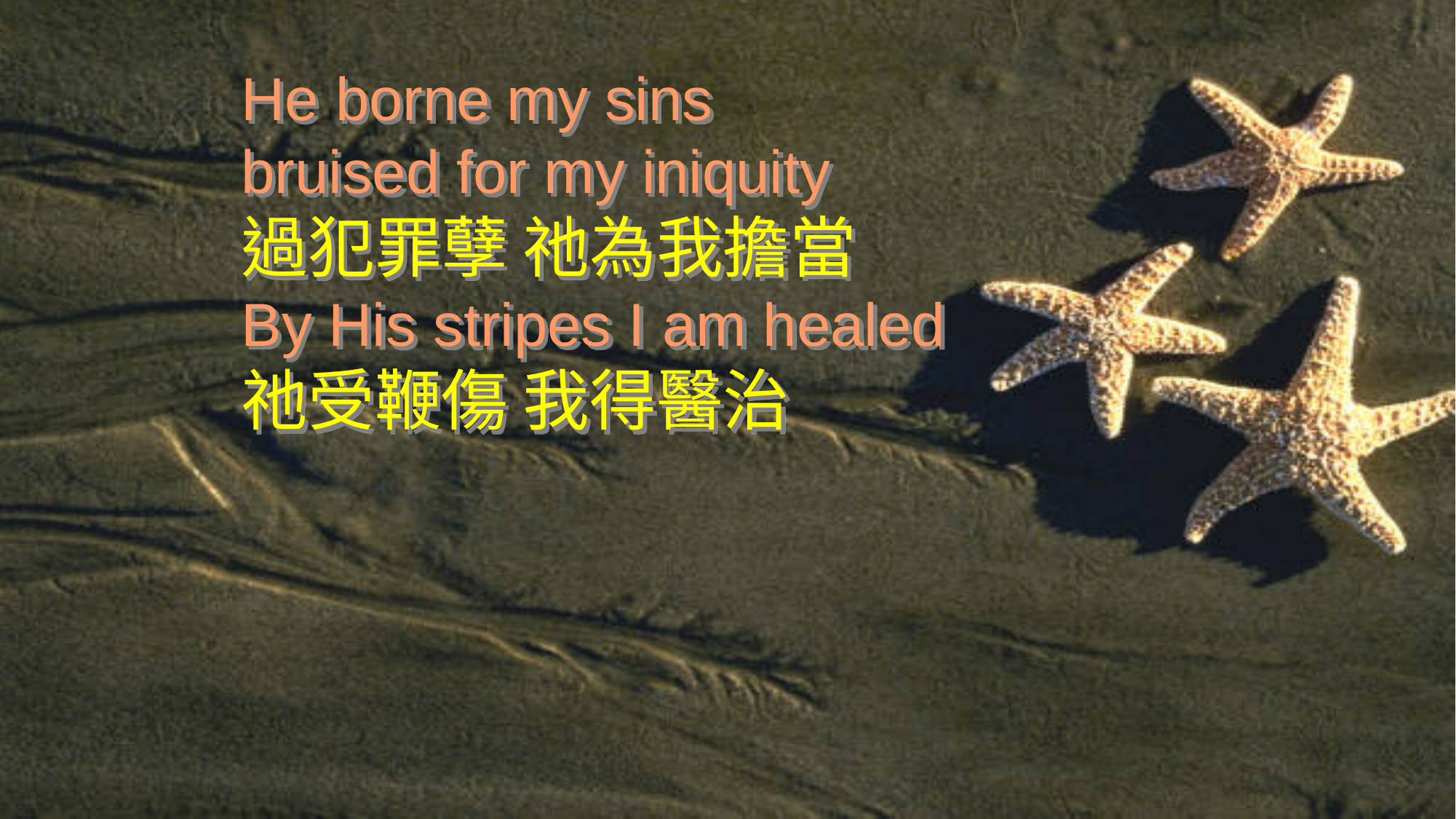

He borne my sins
bruised for my iniquity
過犯罪孽 祂為我擔當
By His stripes I am healed
祂受鞭傷 我得醫治